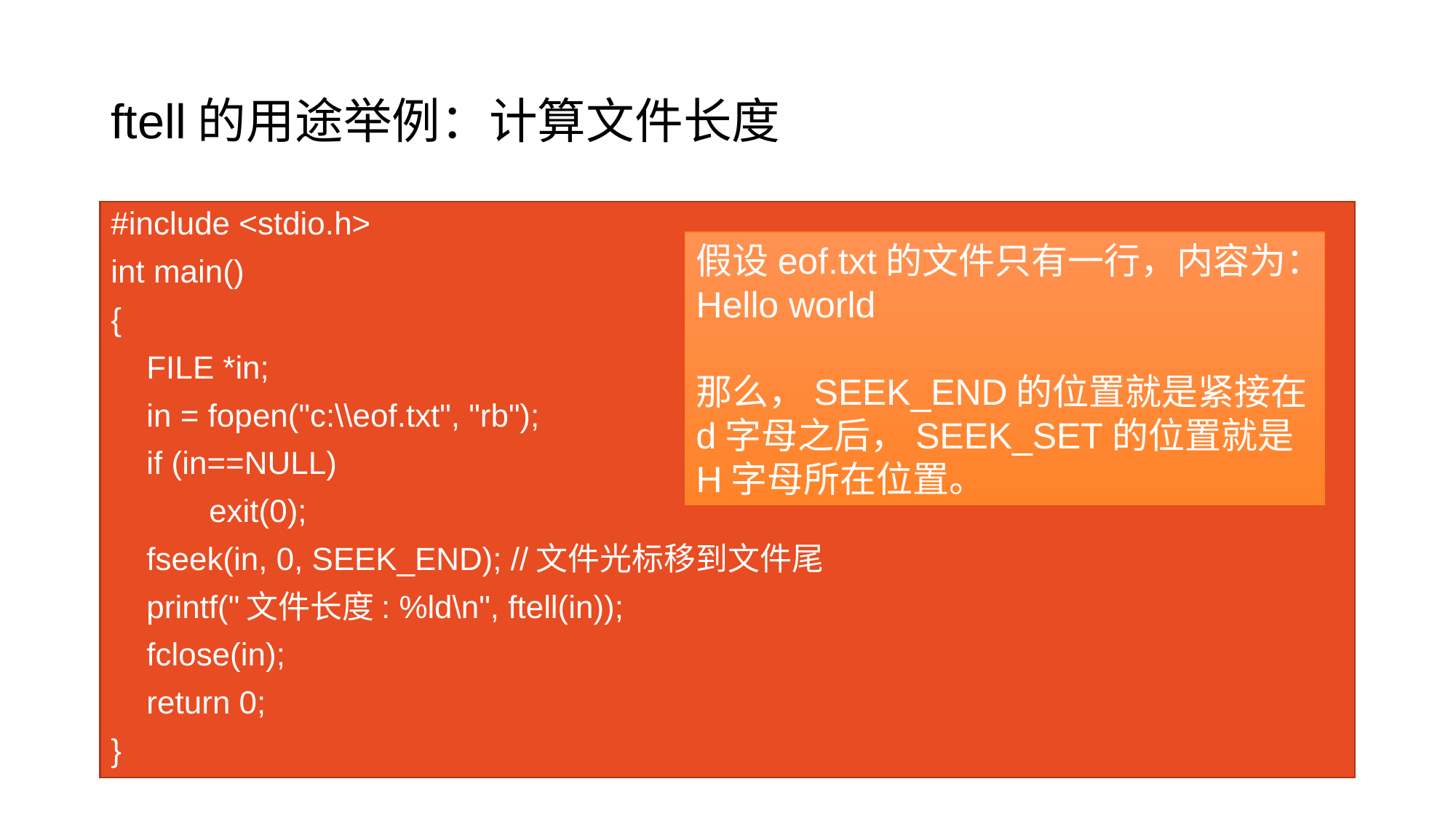

# ftell的用途举例：计算文件长度
#include <stdio.h>
int main()
{
    FILE *in;
    in = fopen("c:\\eof.txt", "rb");
    if (in==NULL)
           exit(0);
    fseek(in, 0, SEEK_END); //文件光标移到文件尾
    printf("文件长度: %ld\n", ftell(in));
    fclose(in);
    return 0;
}
假设eof.txt的文件只有一行，内容为：
Hello world

那么，SEEK_END的位置就是紧接在d字母之后，SEEK_SET的位置就是H字母所在位置。